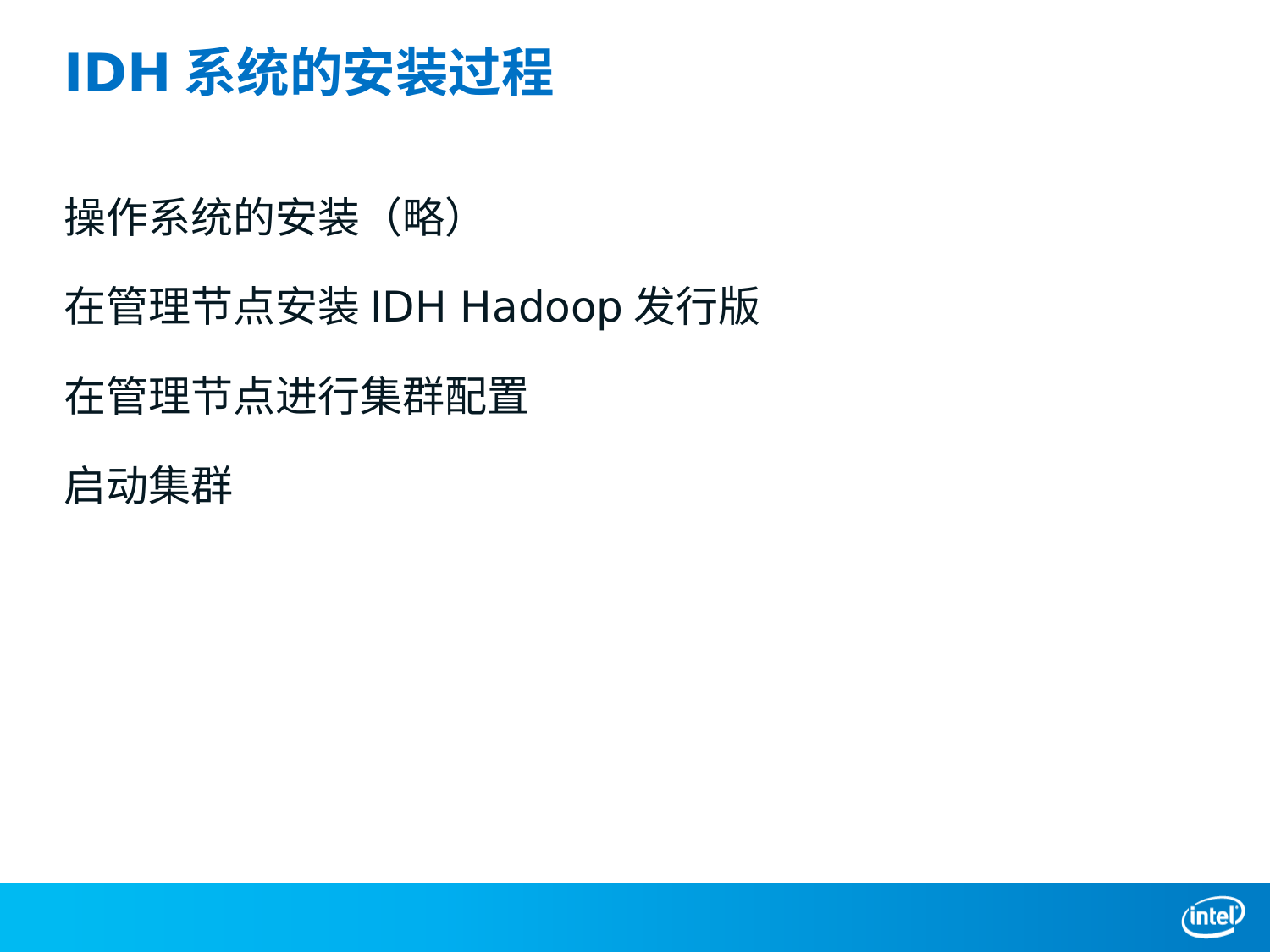

# IDH系统的安装过程
操作系统的安装（略）
在管理节点安装IDH Hadoop发行版
在管理节点进行集群配置
启动集群